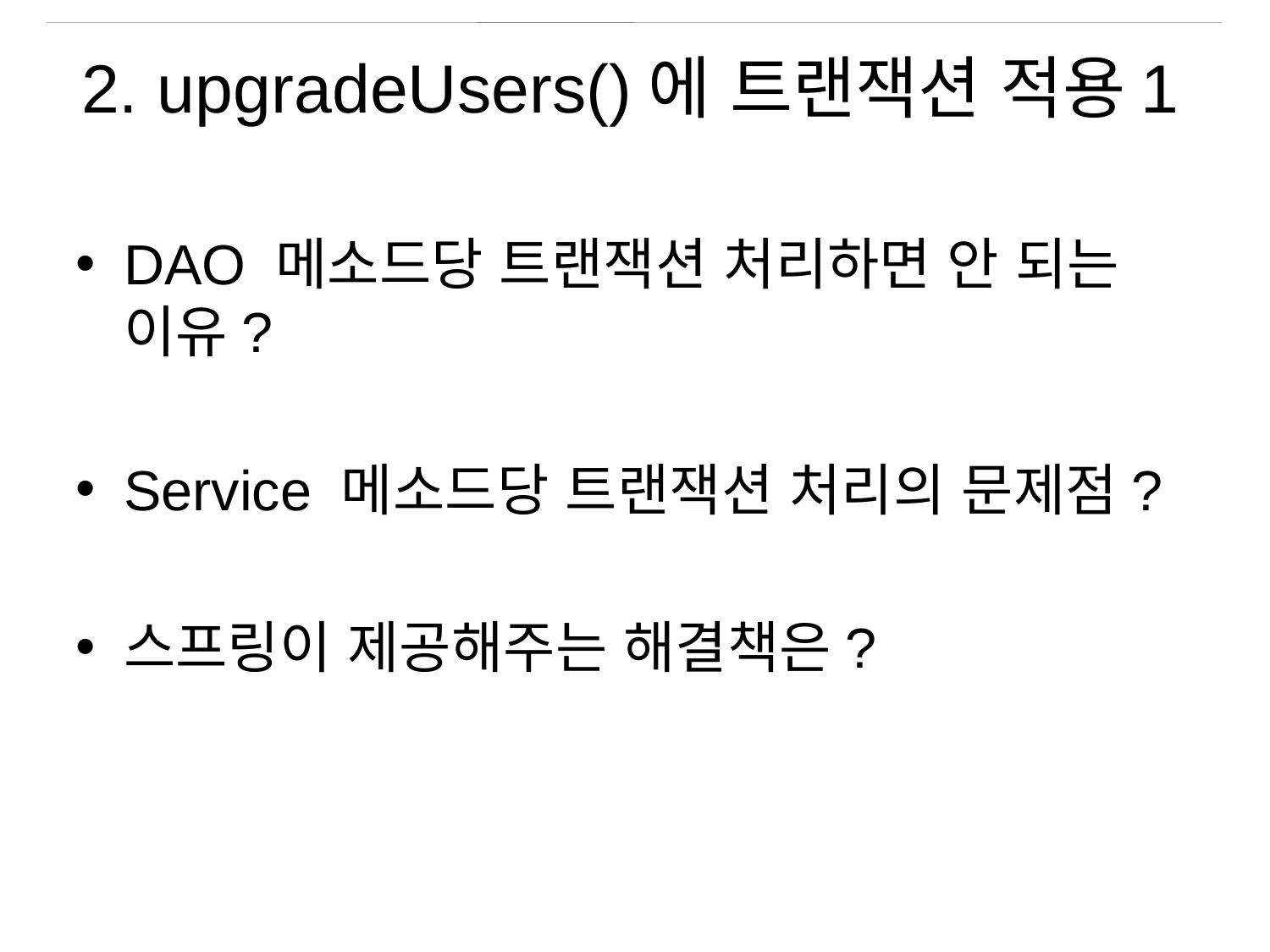

# 2. upgradeUsers()에 트랜잭션 적용1
DAO 메소드당 트랜잭션 처리하면 안 되는 이유?

Service 메소드당 트랜잭션 처리의 문제점?

스프링이 제공해주는 해결책은?